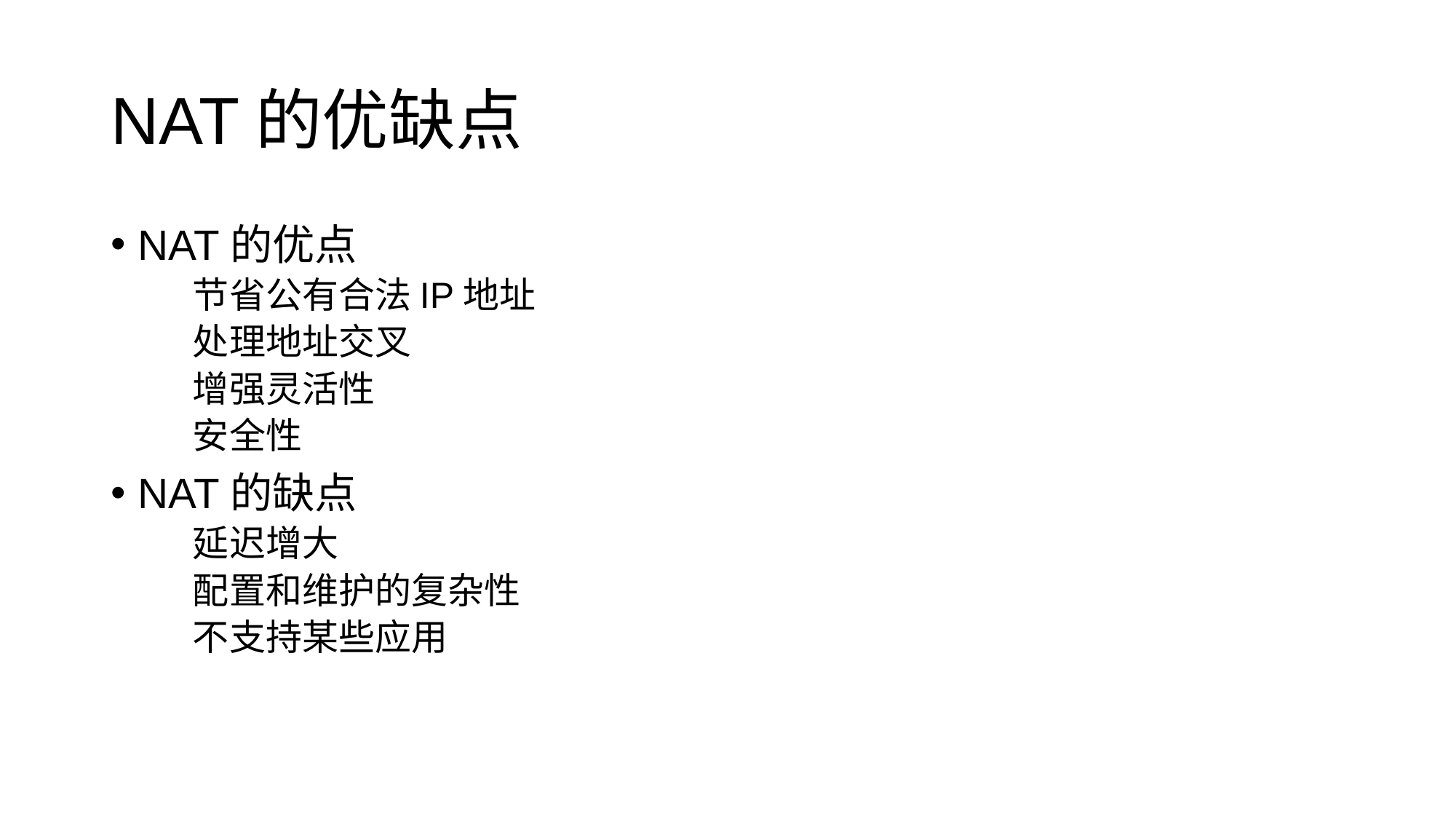

# NAT的优缺点
NAT的优点
节省公有合法IP地址
处理地址交叉
增强灵活性
安全性
NAT的缺点
延迟增大
配置和维护的复杂性
不支持某些应用